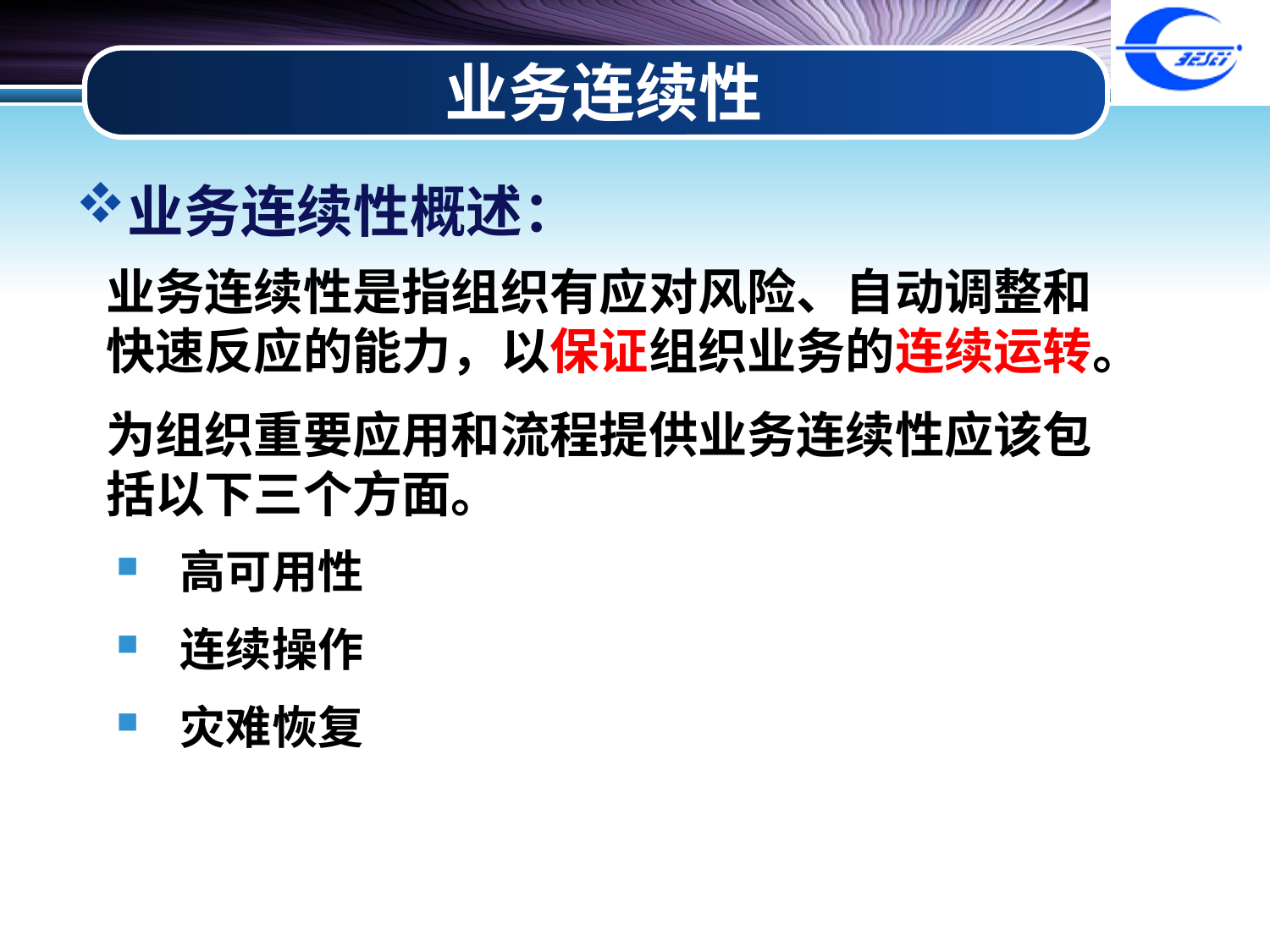

# 业务连续性
业务连续性概述：
业务连续性是指组织有应对风险、自动调整和快速反应的能力，以保证组织业务的连续运转。
为组织重要应用和流程提供业务连续性应该包括以下三个方面。

高可用性
连续操作
灾难恢复